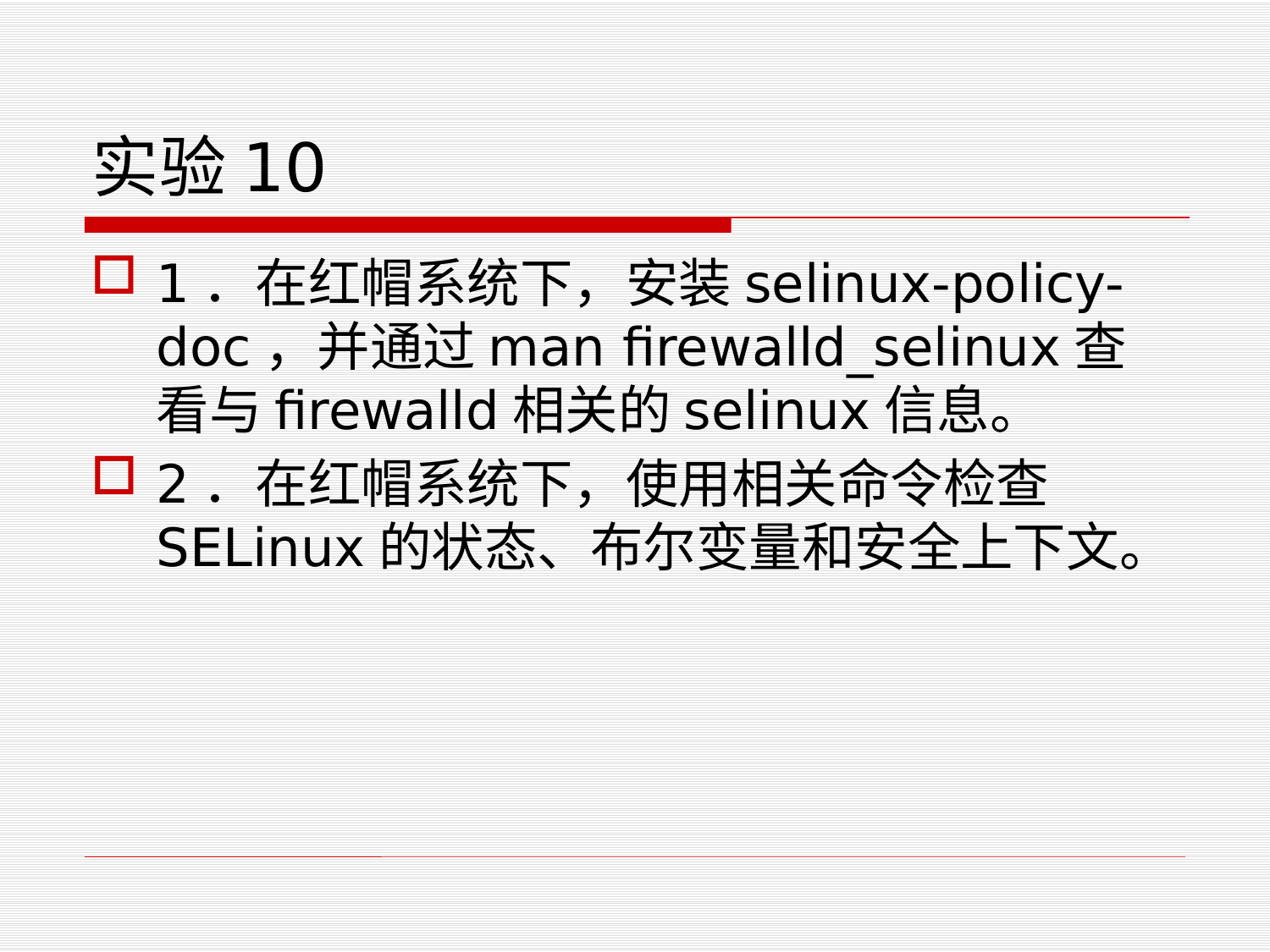

# 实验10
1．在红帽系统下，安装selinux-policy-doc，并通过man firewalld_selinux查看与firewalld相关的selinux信息。
2．在红帽系统下，使用相关命令检查SELinux的状态、布尔变量和安全上下文。